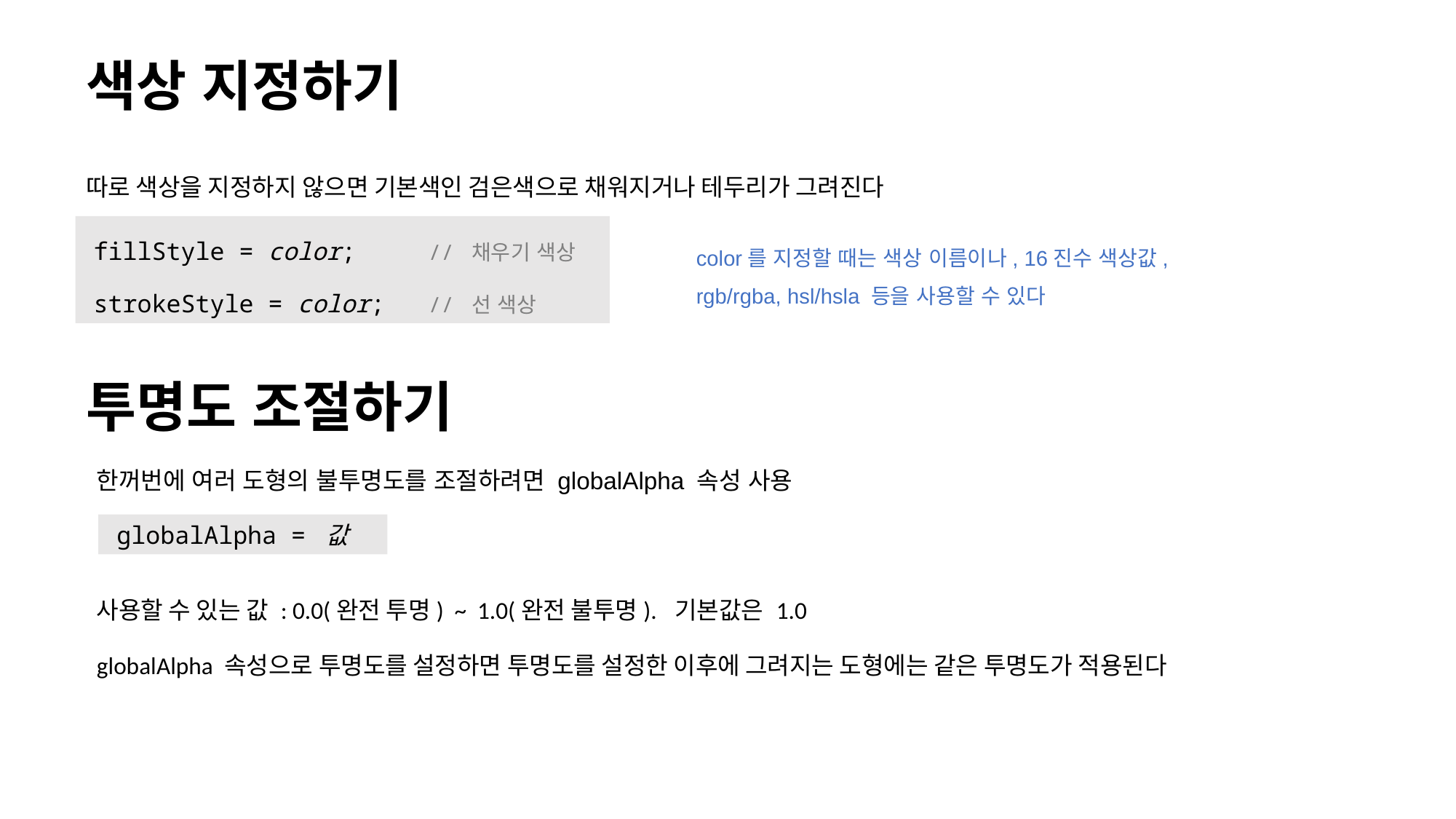

# 색상 지정하기
따로 색상을 지정하지 않으면 기본색인 검은색으로 채워지거나 테두리가 그려진다
fillStyle = color;     // 채우기 색상
strokeStyle = color;   // 선 색상
color를 지정할 때는 색상 이름이나, 16진수 색상값,
rgb/rgba, hsl/hsla 등을 사용할 수 있다
투명도 조절하기
한꺼번에 여러 도형의 불투명도를 조절하려면 globalAlpha 속성 사용
globalAlpha = 값
사용할 수 있는 값 : 0.0(완전 투명)  ~  1.0(완전 불투명).  기본값은 1.0
globalAlpha 속성으로 투명도를 설정하면 투명도를 설정한 이후에 그려지는 도형에는 같은 투명도가 적용된다